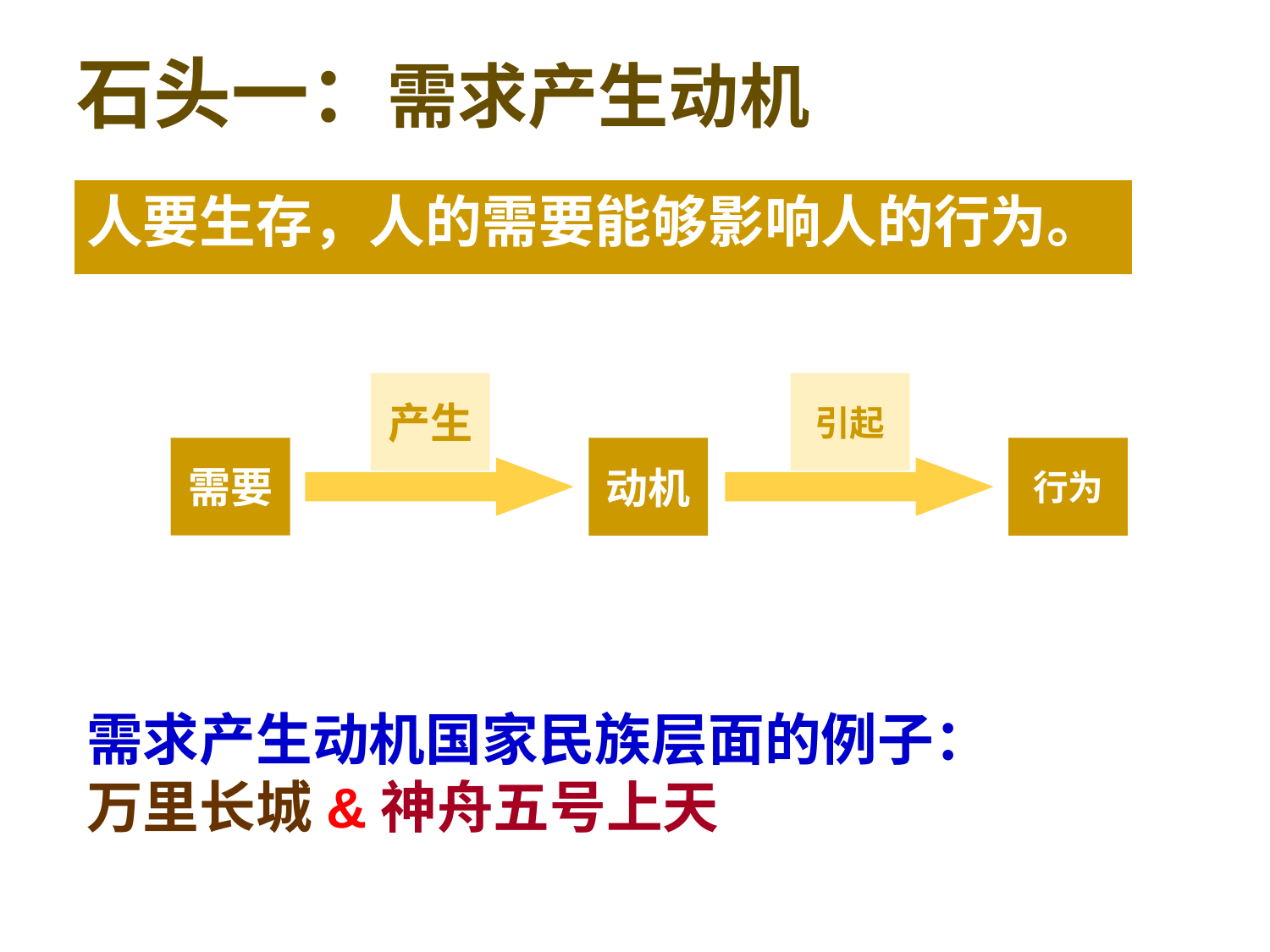

# 石头一：需求产生动机
人要生存，人的需要能够影响人的行为。

产生
引起
动机
行为
需要

需求产生动机国家民族层面的例子：
万里长城&神舟五号上天